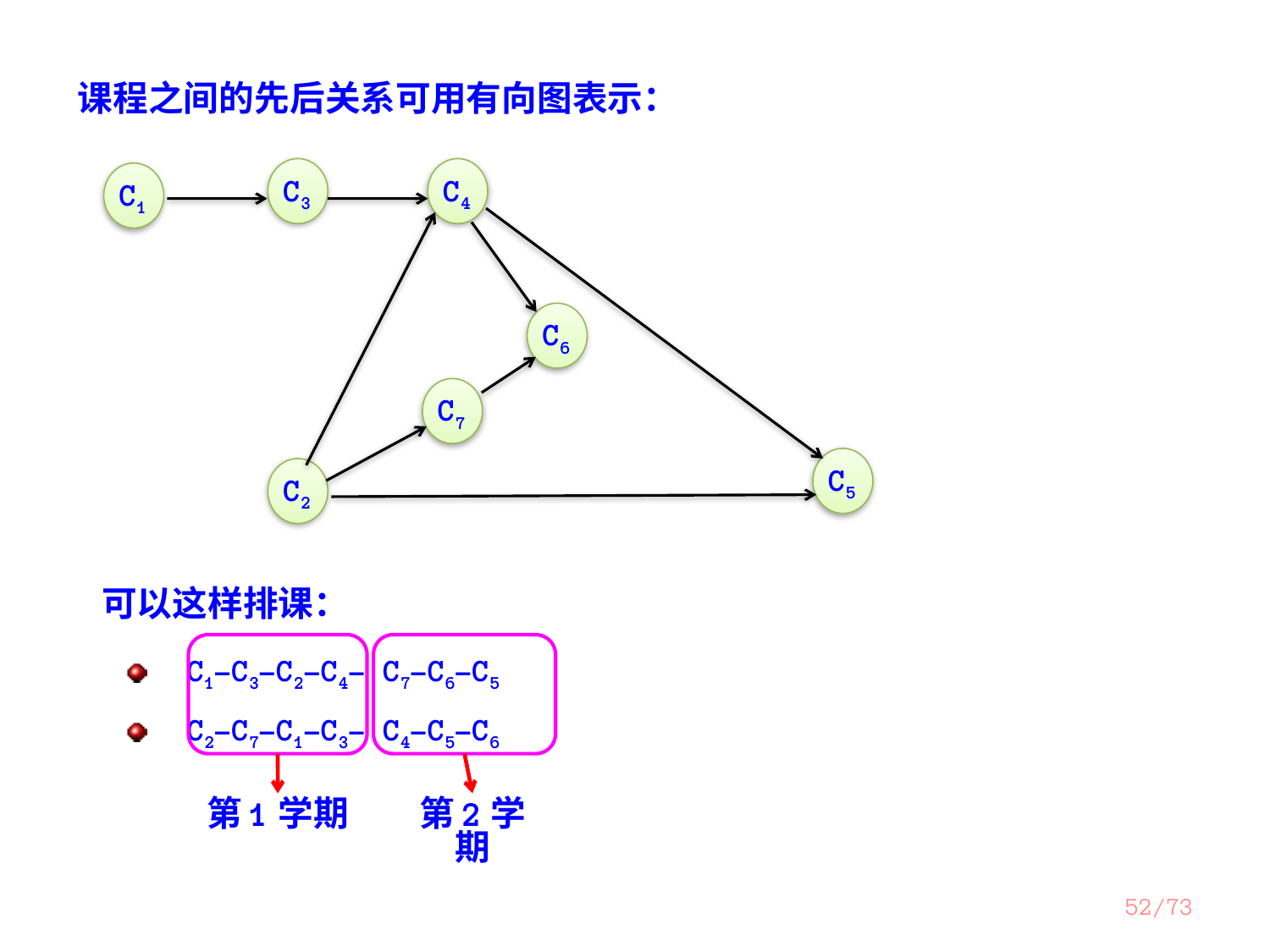

课程之间的先后关系可用有向图表示：
C3
C4
C1

C6

C7

C5
C2

可以这样排课：

第1学期
第2学期
C1-C3-C2-C4- C7-C6-C5
C2-C7-C1-C3- C4-C5-C6
52/73